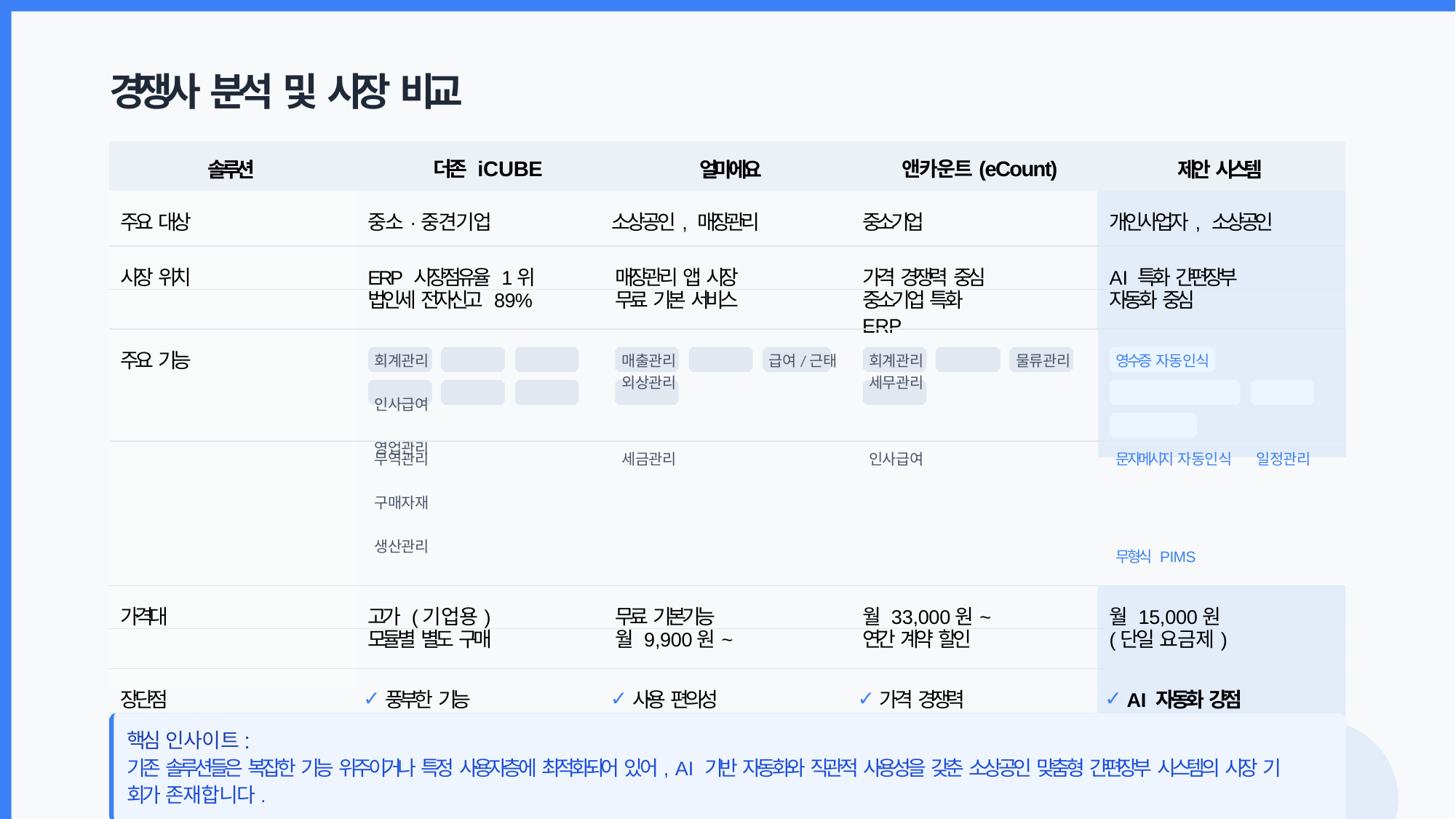

# 경쟁사 분석 및 시장 비교
|  | 솔루션 | 더존 iCUBE | 얼마에요 |  | 앤카운트(eCount) |  | 제안 시스템 |  |
| --- | --- | --- | --- | --- | --- | --- | --- | --- |
| 주요 대상 | 중소·중견기업 |  | 소상공인, 매장관리 |  | 중소기업 |  | 개인사업자, 소상공인 |  |
| 시장 위치 | ERP 시장점유율 1위 |  | 매장관리 앱 시장 |  | 가격 경쟁력 중심 |  | AI 특화 간편장부 |  |
|  | 법인세 전자신고 89% |  | 무료 기본 서비스 |  | 중소기업 특화 ERP |  | 자동화 중심 |  |
| 주요 기능 | 회계관리 인사급여 영업관리 |  | 매출관리 외상관리 | 급여/근태 | 회계관리 세무관리 | 물류관리 | 영수증 자동인식 |  |
|  | 무역관리 구매자재 생산관리 |  | 세금관리 |  | 인사급여 |  | 문자메시지 자동인식 | 일정관리 |
|  |  |  |  |  |  |  | 무형식 PIMS |  |
| 가격대 | 고가 (기업용) |  | 무료 기본기능 |  | 월 33,000원~ |  | 월 15,000원 |  |
|  | 모듈별 별도 구매 |  | 월 9,900원~ |  | 연간 계약 할인 |  | (단일 요금제) |  |
| 장단점 | 풍부한 기능 |  | 사용 편의성 |  | 가격 경쟁력 |  | AI 자동화 강점 |  |
|  | 안정성/신뢰성 |  | 매장관리 최적화 |  | 확장성 |  | 직관적 UI/UX |  |
|  | ✗ 복잡한 사용법 |  | ✗ 제한된 회계기능 |  | ✗ 복잡한 초기설정 |  | 무형식 입력방식 |  |
|  | ✗ 높은 도입비용 |  | ✗ 자동화 기능 부족 |  | ✗ 맞춤형 지원 제한 |  | 최소한의 학습곡선 |  |

핵심 인사이트:
기존 솔루션들은 복잡한 기능 위주이거나 특정 사용자층에 최적화되어 있어, AI 기반 자동화와 직관적 사용성을 갖춘 소상공인 맞춤형 간편장부 시스템의 시장 기 회가 존재합니다.
AI를 이용한 간편장부 시스템
6 / 20